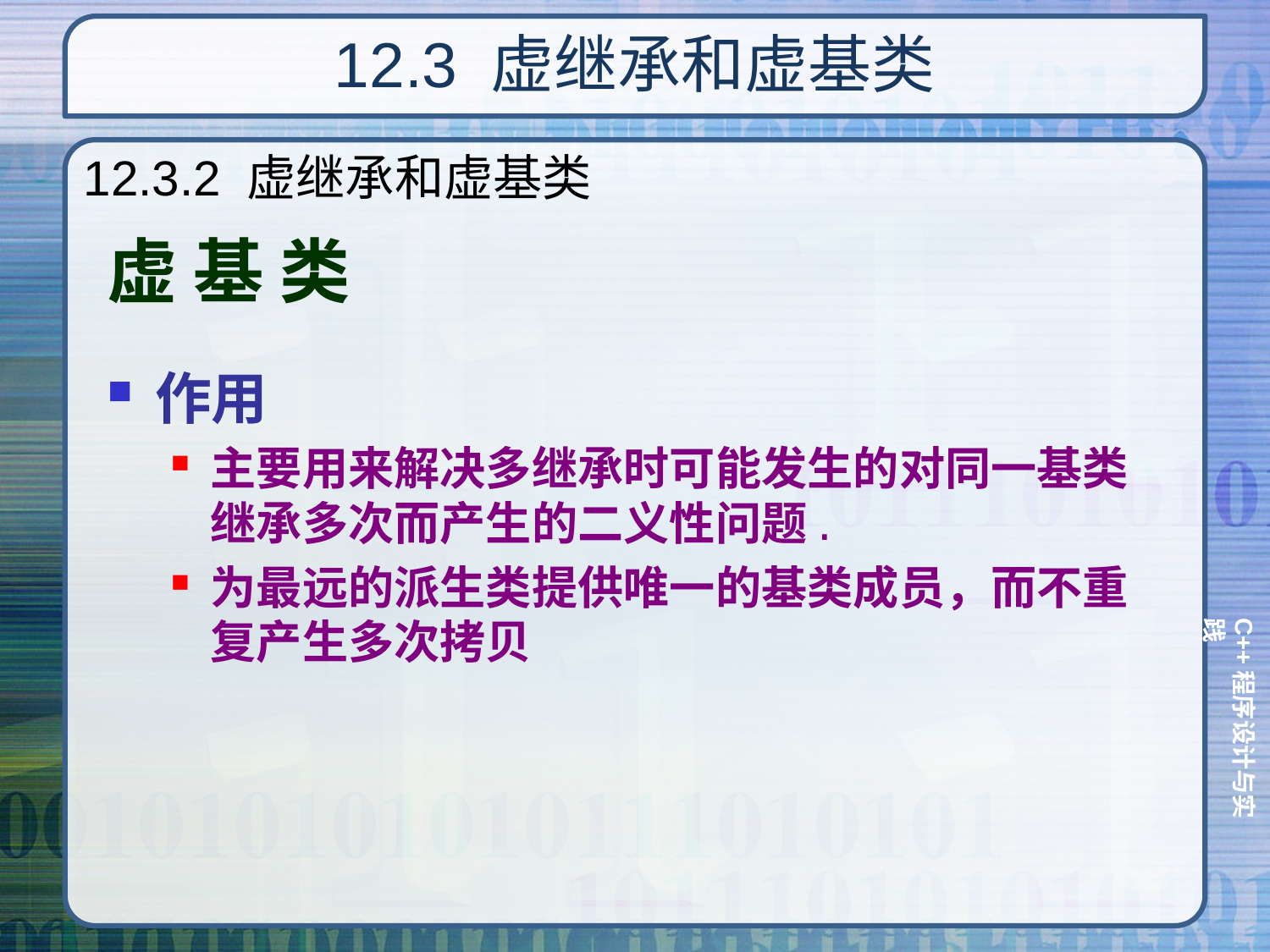

# 12.3 虚继承和虚基类
12.3.2 虚继承和虚基类
虚 基 类
作用
主要用来解决多继承时可能发生的对同一基类继承多次而产生的二义性问题.
为最远的派生类提供唯一的基类成员，而不重复产生多次拷贝